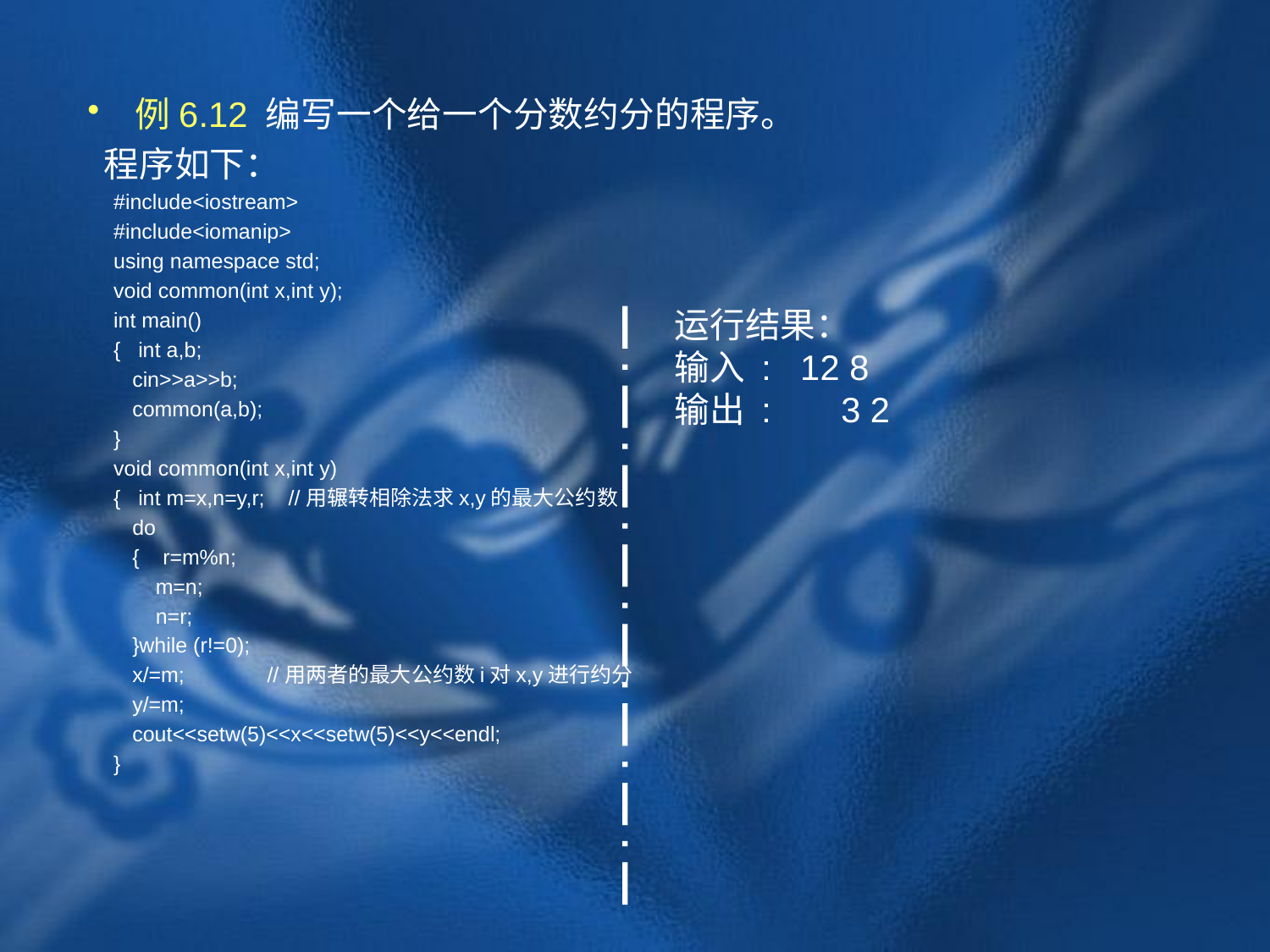

例6.12 编写一个给一个分数约分的程序。
 程序如下：
　#include<iostream>
　#include<iomanip>
　using namespace std;
　void common(int x,int y);
　int main()
　{   int a,b;
　    cin>>a>>b;
　    common(a,b);
　}
　void common(int x,int y)
　{   int m=x,n=y,r;    //用辗转相除法求x,y的最大公约数
　    do
　    {    r=m%n;
　         m=n;
　         n=r;
　    }while (r!=0);
　    x/=m;              //用两者的最大公约数i对x,y进行约分
　    y/=m;
　    cout<<setw(5)<<x<<setw(5)<<y<<endl;
　}

运行结果：
输入 :   12 8
输出 : 　 3 2